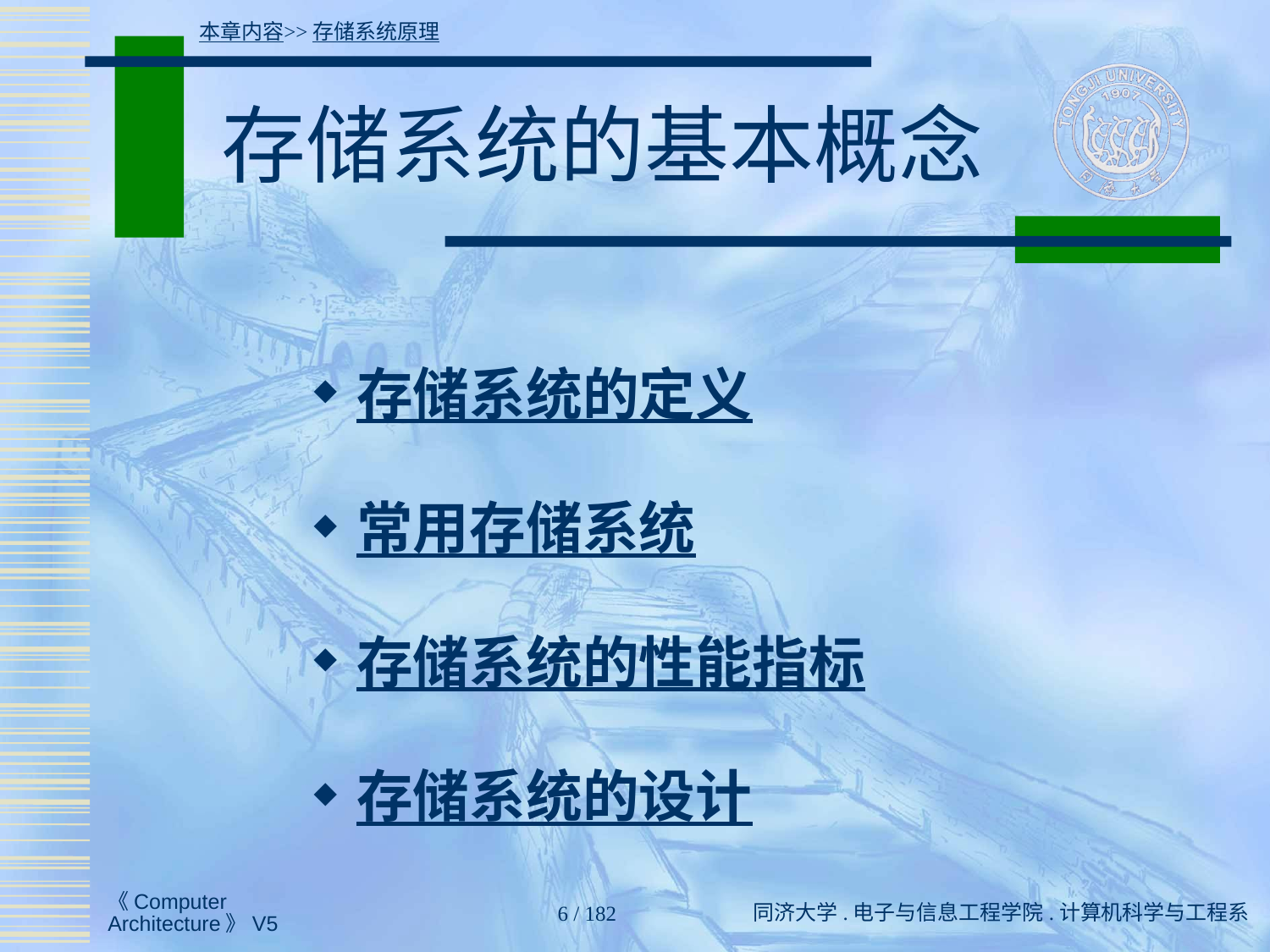

本章内容>>存储系统原理
# 存储系统的基本概念
存储系统的定义
常用存储系统
存储系统的性能指标
存储系统的设计